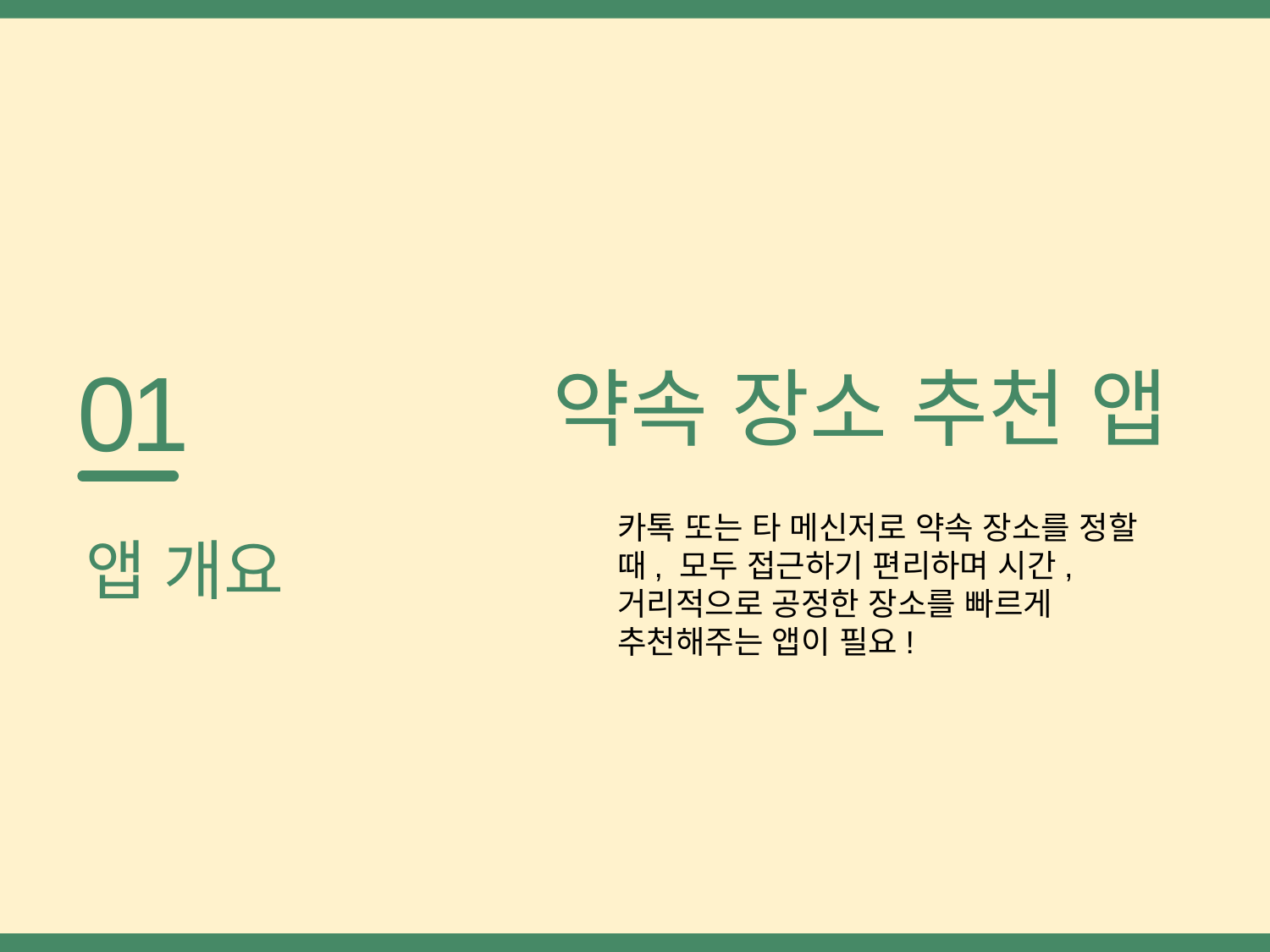

01
약속 장소 추천 앱
카톡 또는 타 메신저로 약속 장소를 정할 때, 모두 접근하기 편리하며 시간, 거리적으로 공정한 장소를 빠르게 추천해주는 앱이 필요!
앱 개요